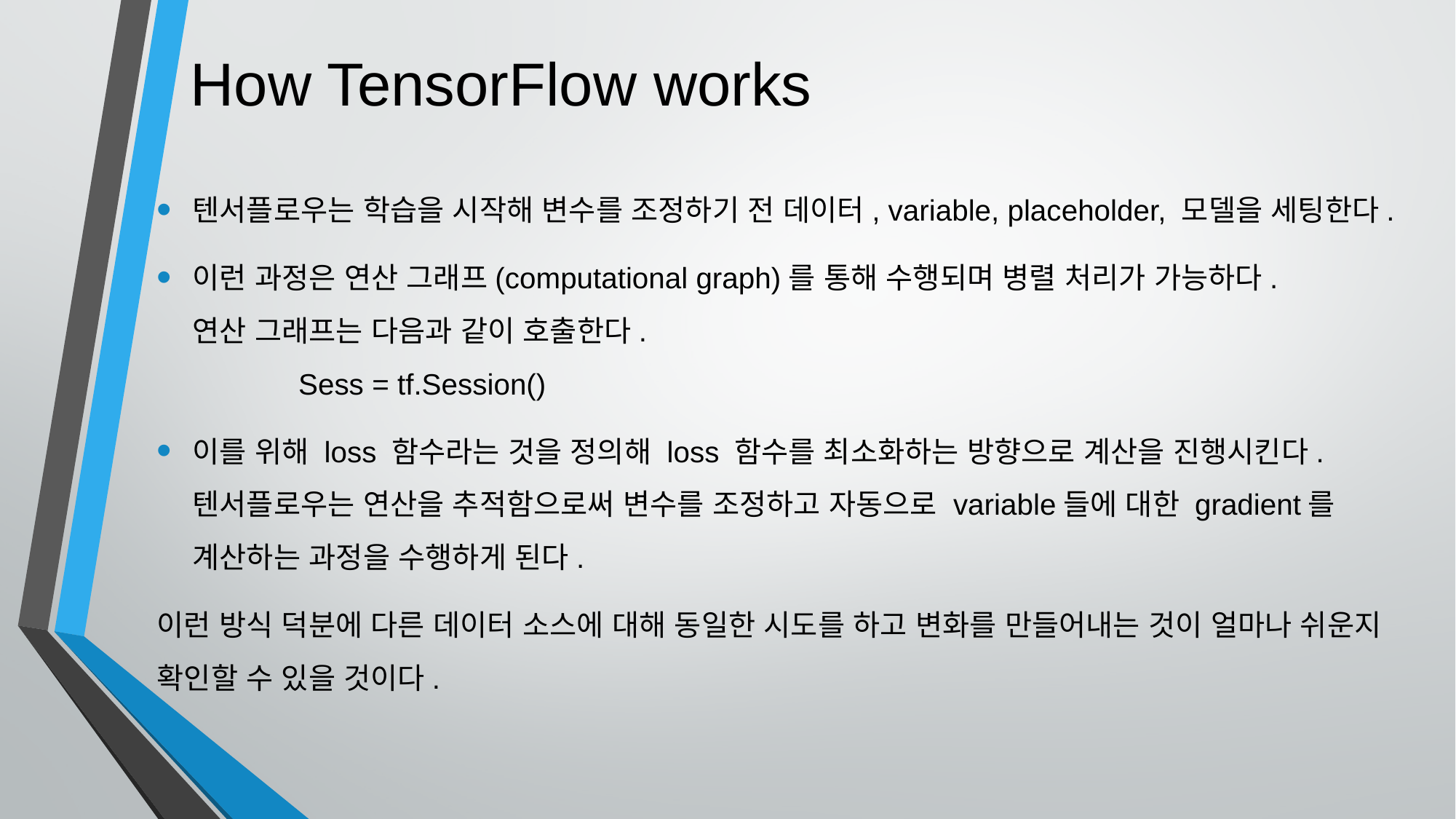

# How TensorFlow works
텐서플로우는 학습을 시작해 변수를 조정하기 전 데이터, variable, placeholder, 모델을 세팅한다.
이런 과정은 연산 그래프(computational graph)를 통해 수행되며 병렬 처리가 가능하다.
연산 그래프는 다음과 같이 호출한다.
								Sess = tf.Session()
이를 위해 loss 함수라는 것을 정의해 loss 함수를 최소화하는 방향으로 계산을 진행시킨다.
텐서플로우는 연산을 추적함으로써 변수를 조정하고 자동으로 variable들에 대한 gradient를 계산하는 과정을 수행하게 된다.
이런 방식 덕분에 다른 데이터 소스에 대해 동일한 시도를 하고 변화를 만들어내는 것이 얼마나 쉬운지 확인할 수 있을 것이다.